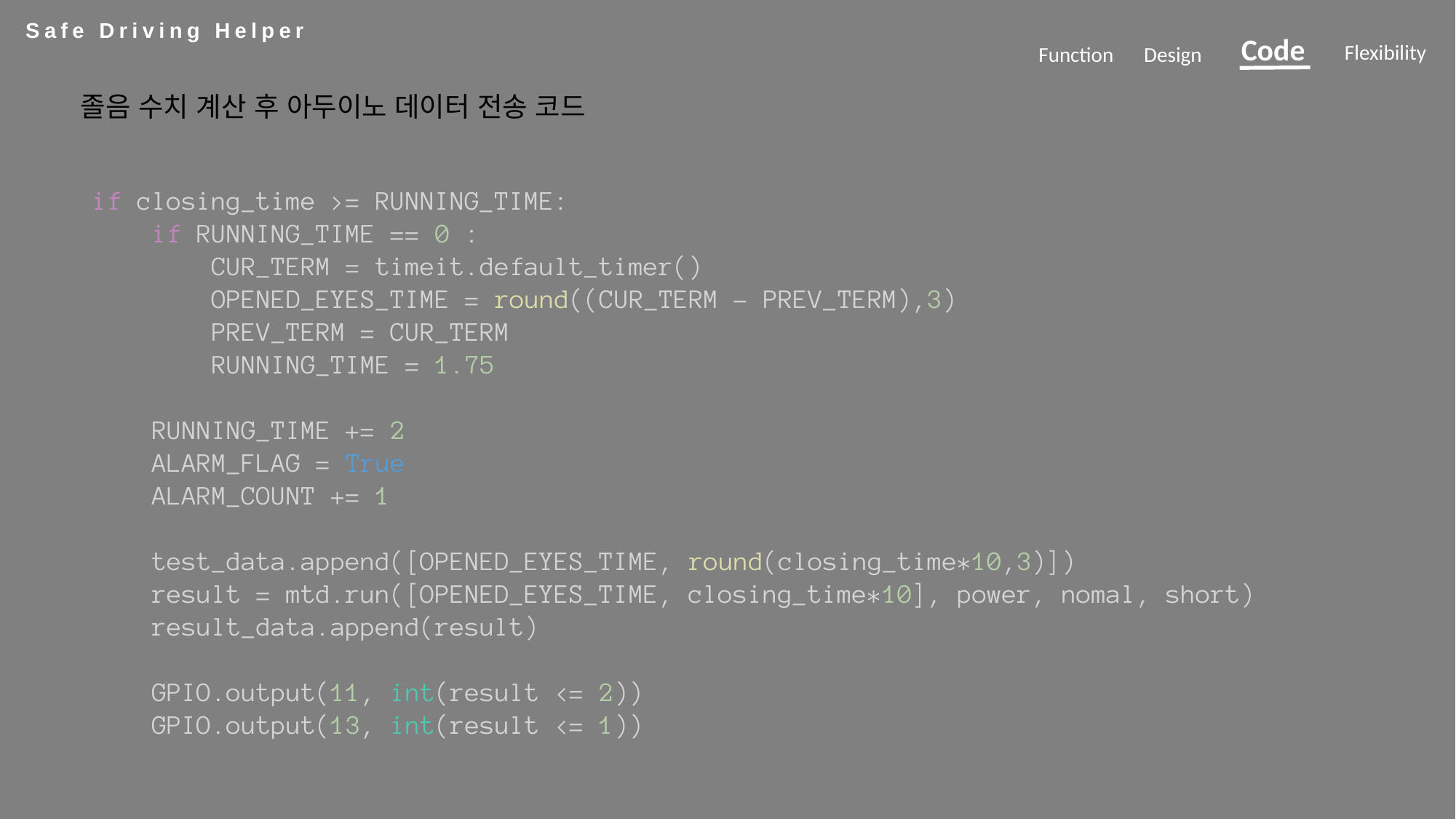

Safe Driving Helper
Code
Flexibility

Design
Function
졸음 수치 계산 후 아두이노 데이터 전송 코드
if closing_time >= RUNNING_TIME:
    if RUNNING_TIME == 0 :
        CUR_TERM = timeit.default_timer()
        OPENED_EYES_TIME = round((CUR_TERM - PREV_TERM),3)
        PREV_TERM = CUR_TERM
        RUNNING_TIME = 1.75
    RUNNING_TIME += 2
    ALARM_FLAG = True
    ALARM_COUNT += 1
    test_data.append([OPENED_EYES_TIME, round(closing_time*10,3)])
    result = mtd.run([OPENED_EYES_TIME, closing_time*10], power, nomal, short)
    result_data.append(result)

    GPIO.output(11, int(result <= 2))
    GPIO.output(13, int(result <= 1))